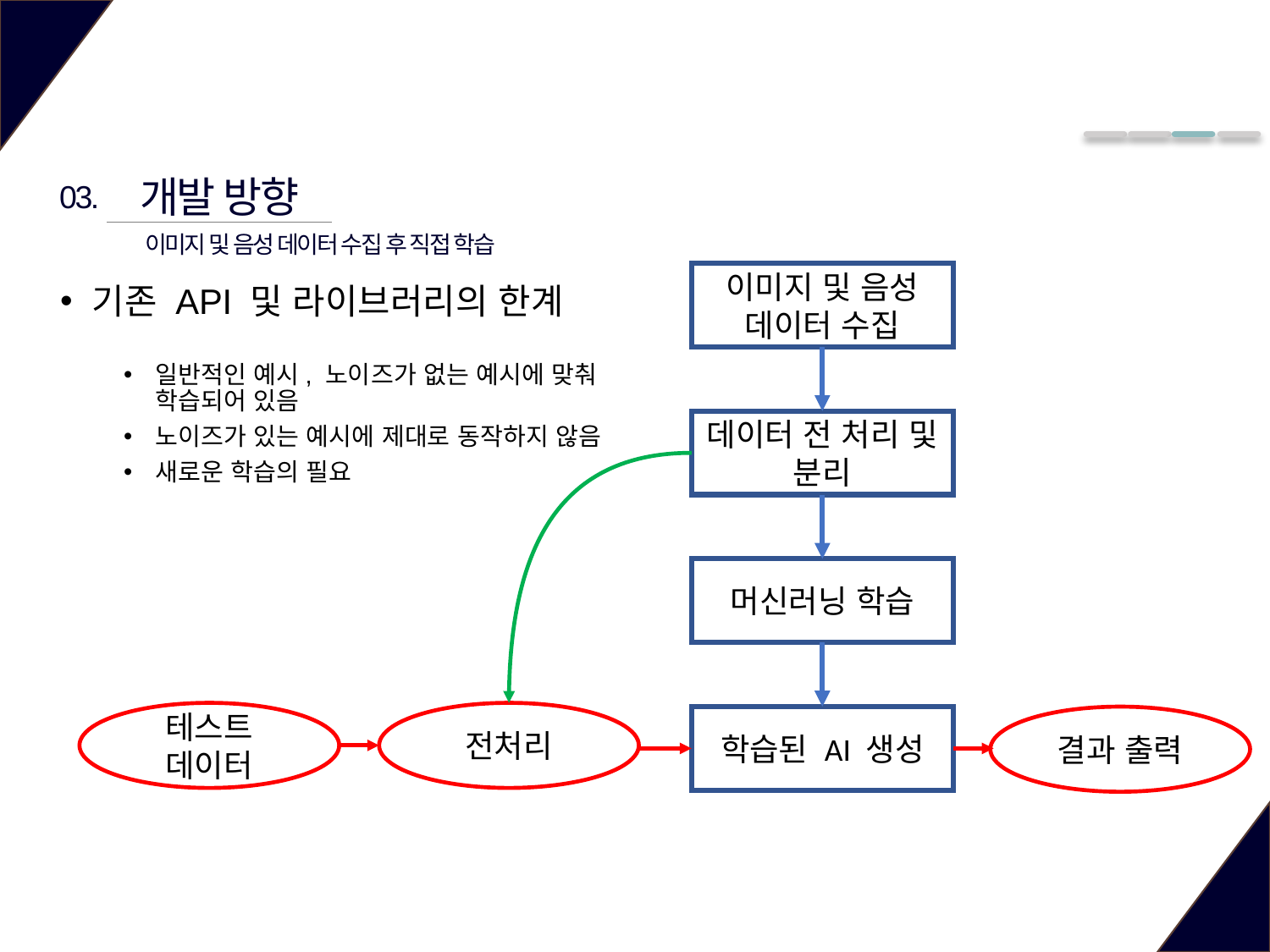

개발 방향
03.
이미지 및 음성 데이터 수집 후 직접 학습
이미지 및 음성 데이터 수집
기존 API 및 라이브러리의 한계

일반적인 예시, 노이즈가 없는 예시에 맞춰 학습되어 있음
노이즈가 있는 예시에 제대로 동작하지 않음
새로운 학습의 필요
데이터 전 처리 및 분리
머신러닝 학습
테스트
데이터
전처리
학습된 AI 생성
결과 출력